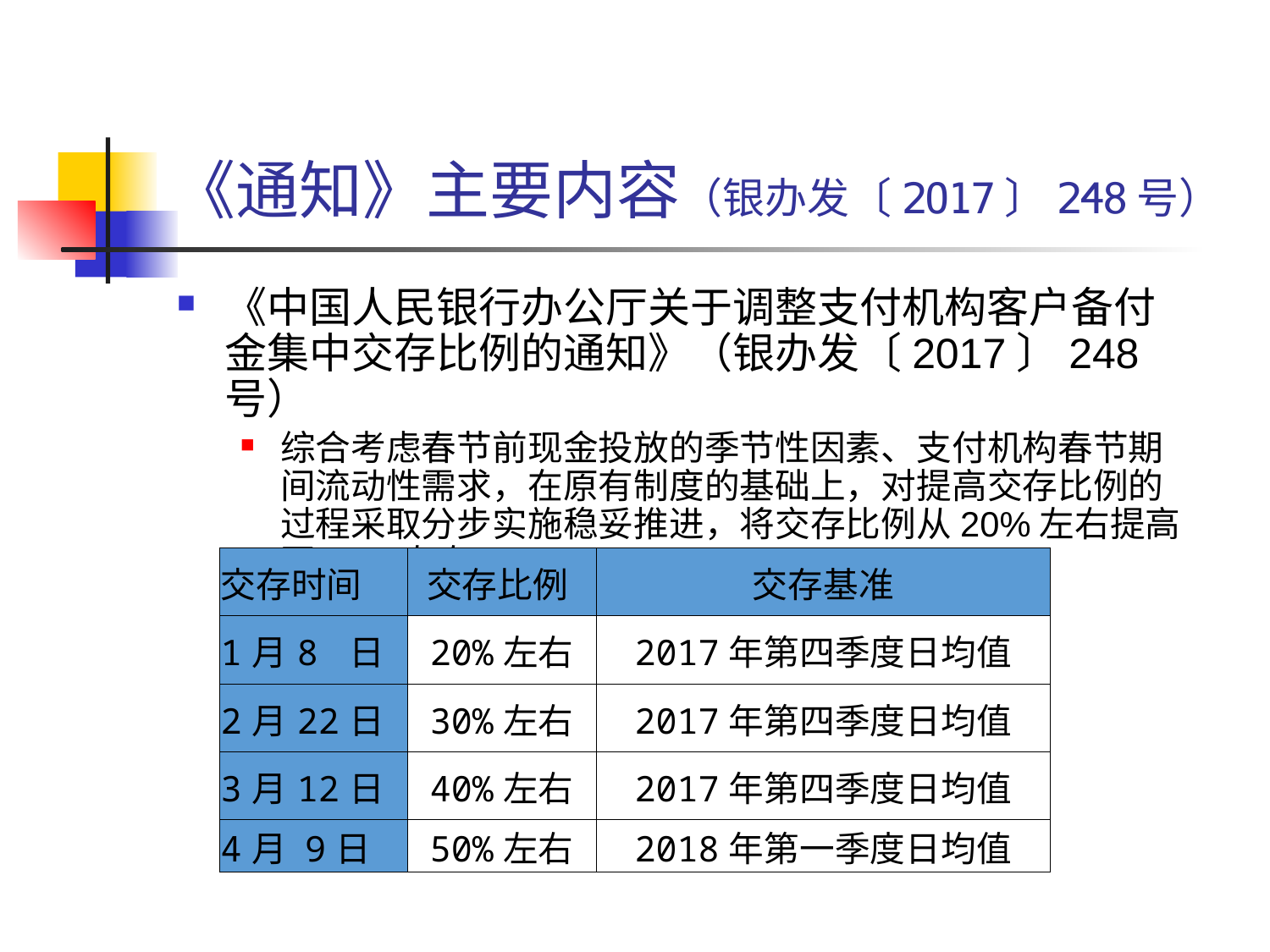

# 《通知》主要内容（银办发〔2017〕248号）
《中国人民银行办公厅关于调整支付机构客户备付金集中交存比例的通知》（银办发〔2017〕248号）
综合考虑春节前现金投放的季节性因素、支付机构春节期间流动性需求，在原有制度的基础上，对提高交存比例的过程采取分步实施稳妥推进，将交存比例从20%左右提高至50%左右。
| 交存时间 | 交存比例 | 交存基准 |
| --- | --- | --- |
| 1月8 日 | 20%左右 | 2017年第四季度日均值 |
| 2月22日 | 30%左右 | 2017年第四季度日均值 |
| 3月12日 | 40%左右 | 2017年第四季度日均值 |
| 4月 9日 | 50%左右 | 2018年第一季度日均值 |